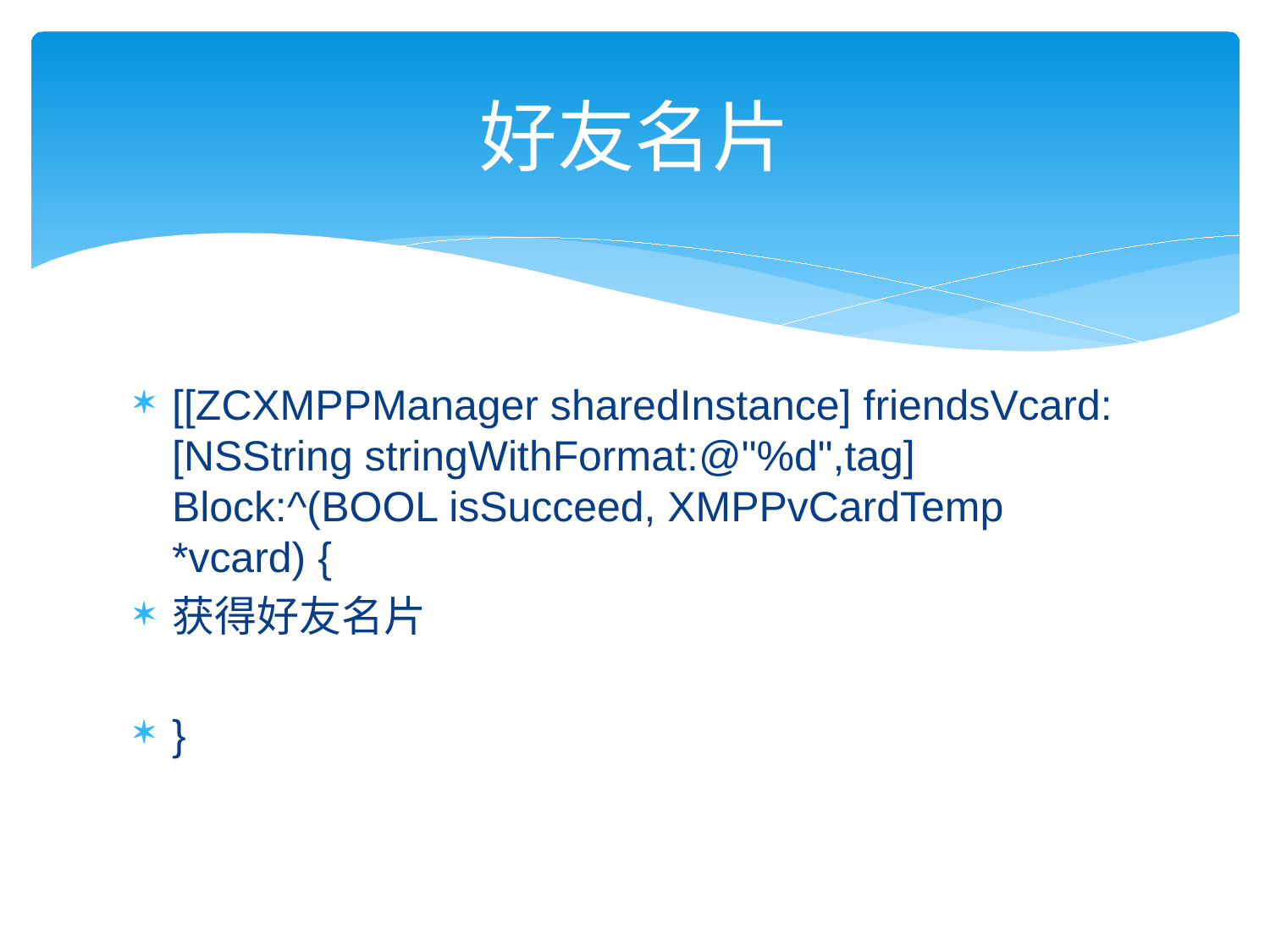

# 好友名片
[[ZCXMPPManager sharedInstance] friendsVcard:[NSString stringWithFormat:@"%d",tag] Block:^(BOOL isSucceed, XMPPvCardTemp *vcard) {
获得好友名片

}